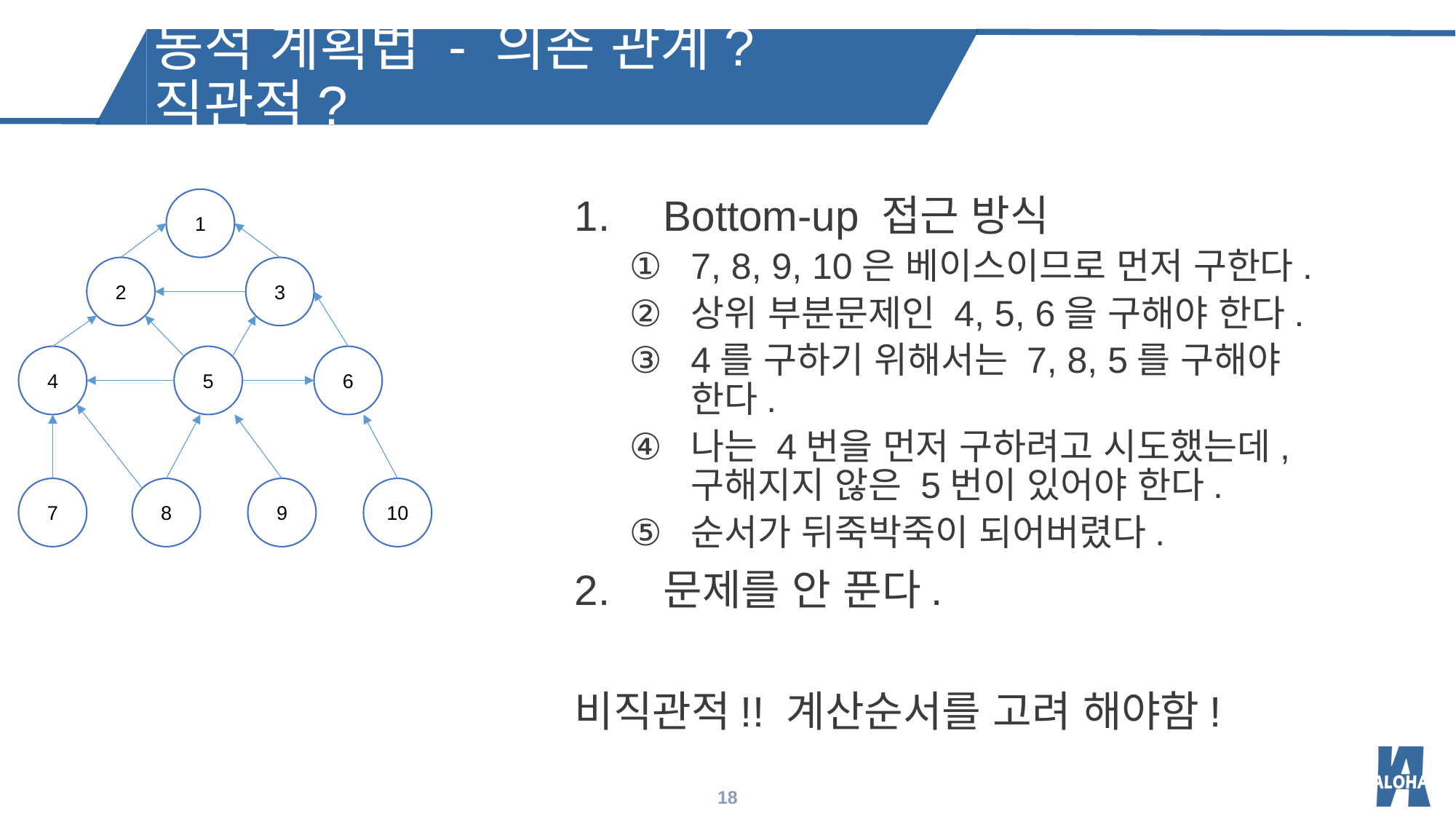

동적 계획법 - 의존 관계? 직관적?
1
Bottom-up 접근 방식
7, 8, 9, 10은 베이스이므로 먼저 구한다.
상위 부분문제인 4, 5, 6을 구해야 한다.
4를 구하기 위해서는 7, 8, 5를 구해야 한다.
나는 4번을 먼저 구하려고 시도했는데, 구해지지 않은 5번이 있어야 한다.
순서가 뒤죽박죽이 되어버렸다.
문제를 안 푼다.

비직관적!! 계산순서를 고려 해야함!

2
3
4
5
6
7
9
8
10
18